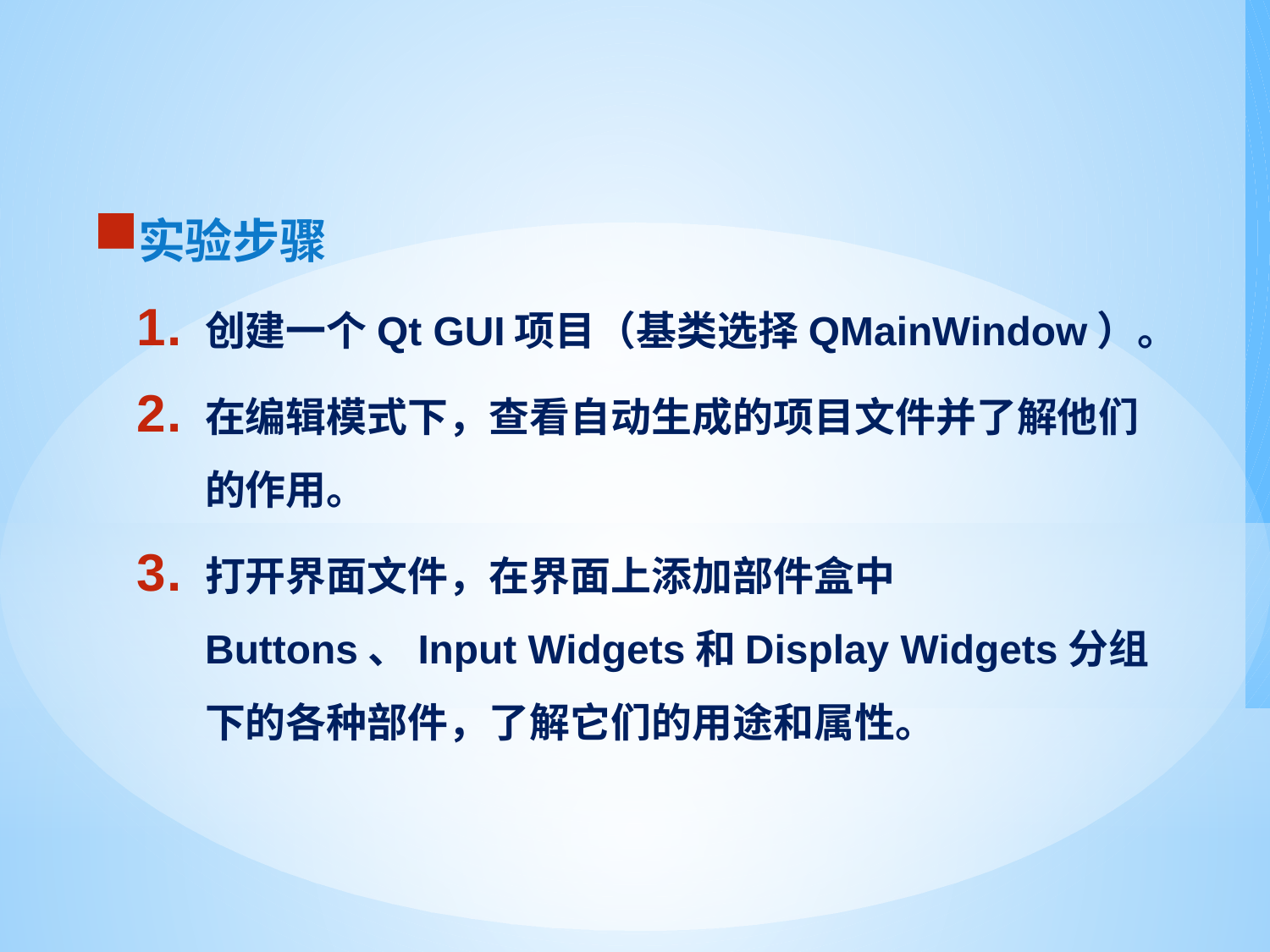

#
实验步骤
创建一个Qt GUI项目（基类选择QMainWindow）。
在编辑模式下，查看自动生成的项目文件并了解他们的作用。
打开界面文件，在界面上添加部件盒中Buttons、Input Widgets和Display Widgets分组下的各种部件，了解它们的用途和属性。